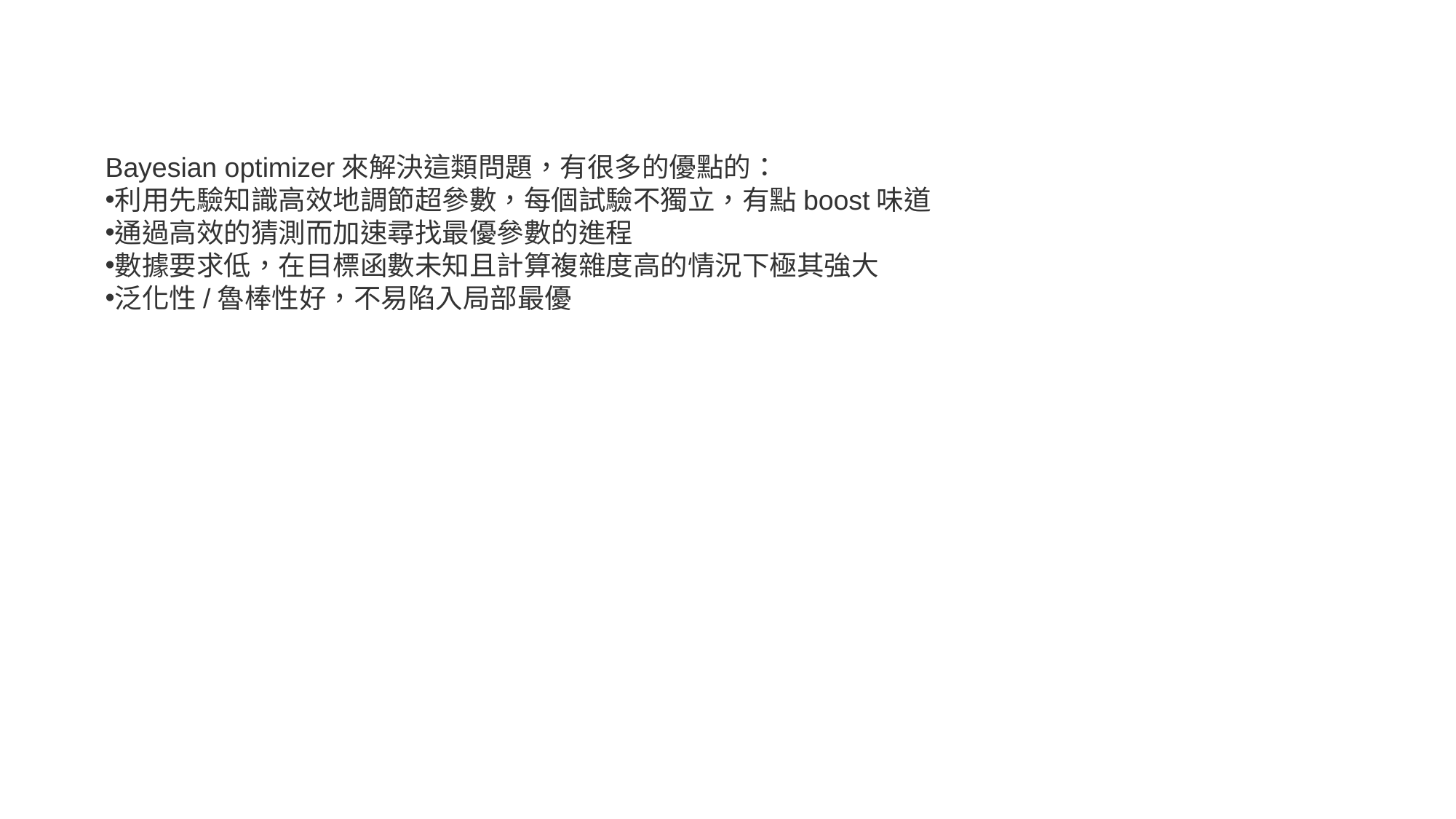

Bayesian optimizer來解決這類問題，有很多的優點的：
利用先驗知識高效地調節超參數，每個試驗不獨立，有點boost味道
通過高效的猜測而加速尋找最優參數的進程
數據要求低，在目標函數未知且計算複雜度高的情況下極其強大
泛化性/魯棒性好，不易陷入局部最優